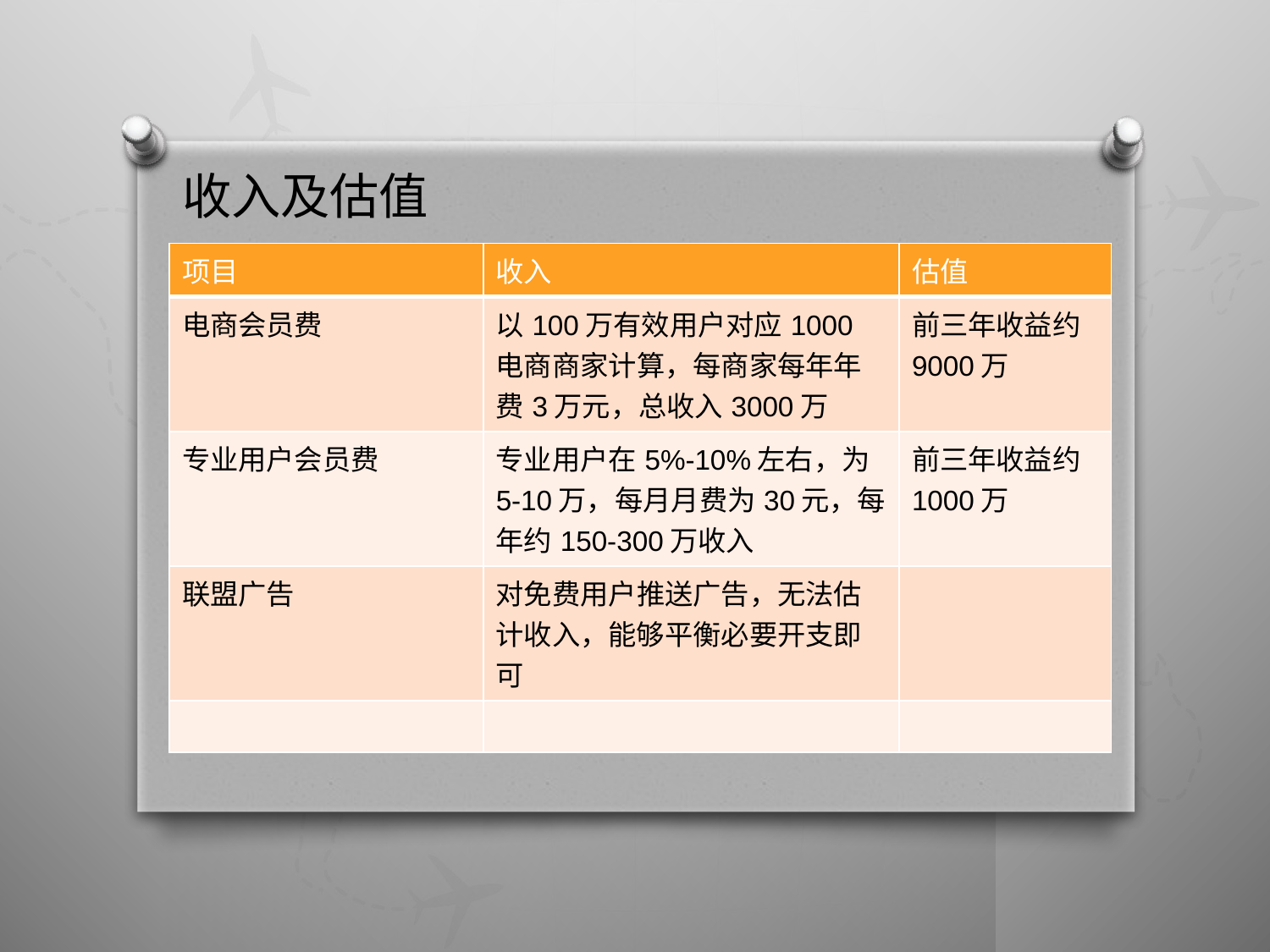

收入及估值
| 项目 | 收入 | 估值 |
| --- | --- | --- |
| 电商会员费 | 以100万有效用户对应1000电商商家计算，每商家每年年费3万元，总收入3000万 | 前三年收益约9000万 |
| 专业用户会员费 | 专业用户在5%-10%左右，为5-10万，每月月费为30元，每年约150-300万收入 | 前三年收益约1000万 |
| 联盟广告 | 对免费用户推送广告，无法估计收入，能够平衡必要开支即可 |  |
|  |  |  |